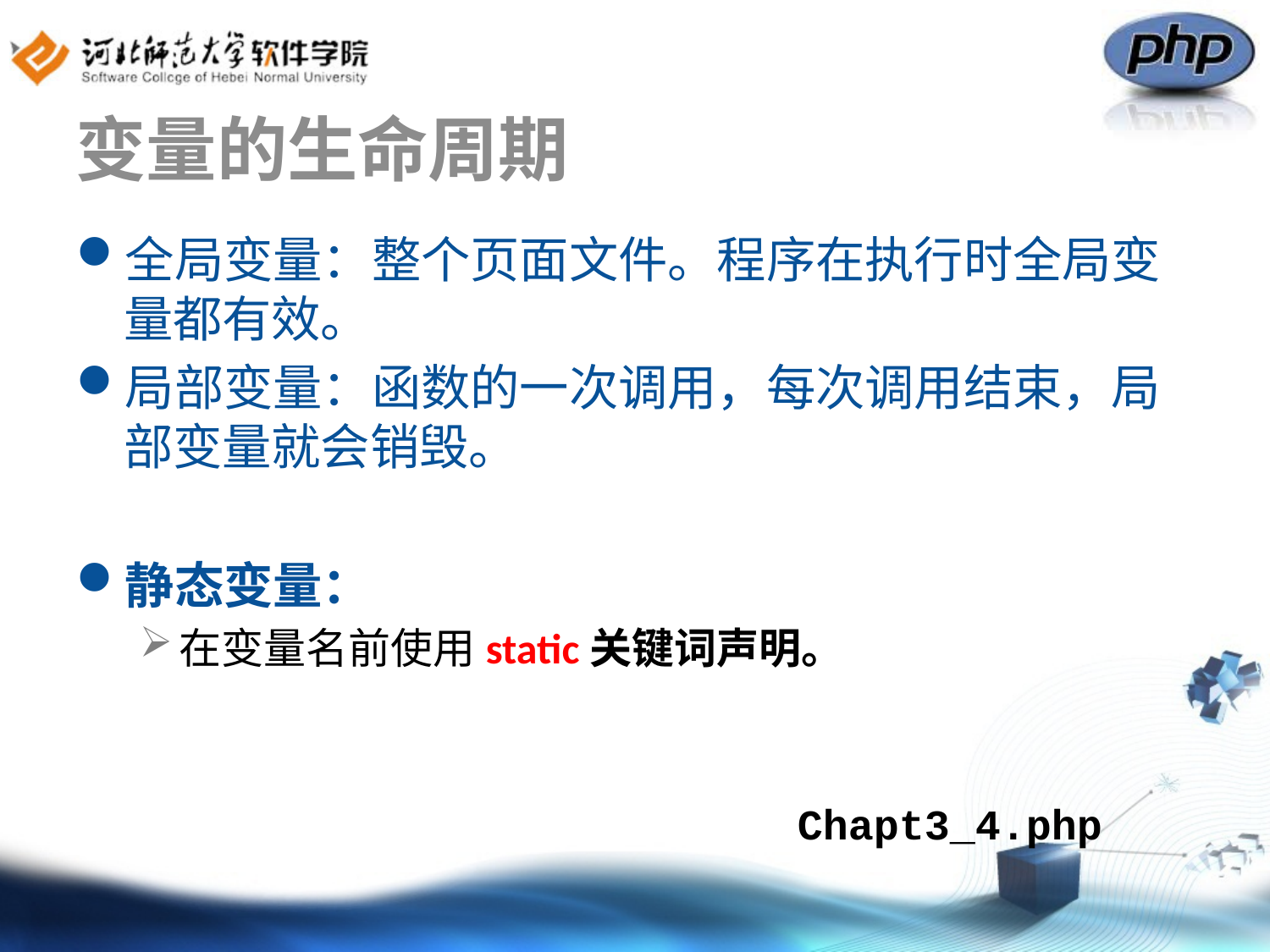

# 变量的生命周期
全局变量：整个页面文件。程序在执行时全局变量都有效。
局部变量：函数的一次调用，每次调用结束，局部变量就会销毁。

静态变量：
在变量名前使用static关键词声明。
Chapt3_4.php